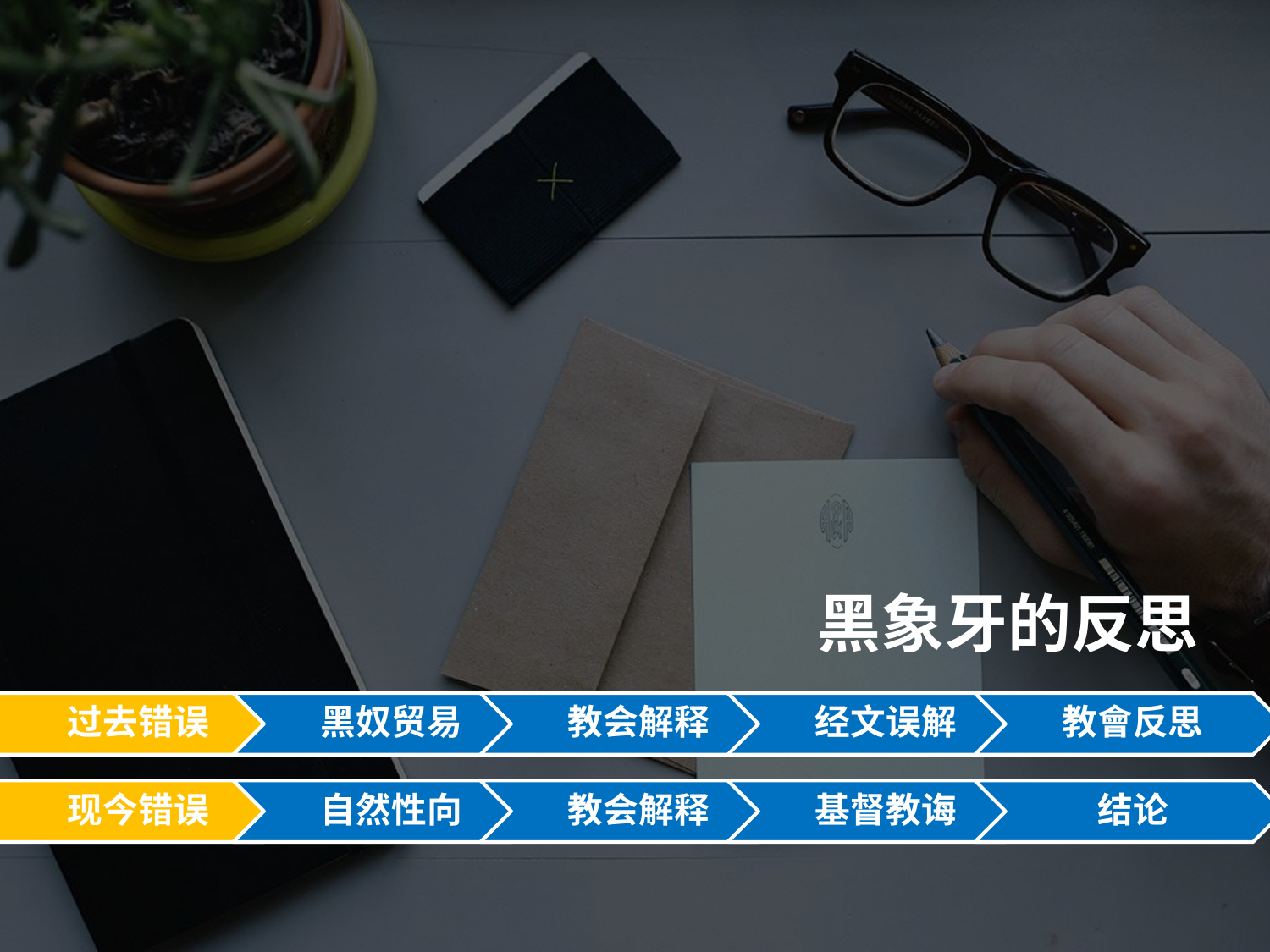

黑象牙的反思
过去错误
黑奴贸易
教会解释
经文误解
教會反思
现今错误
自然性向
教会解释
基督教诲
结论